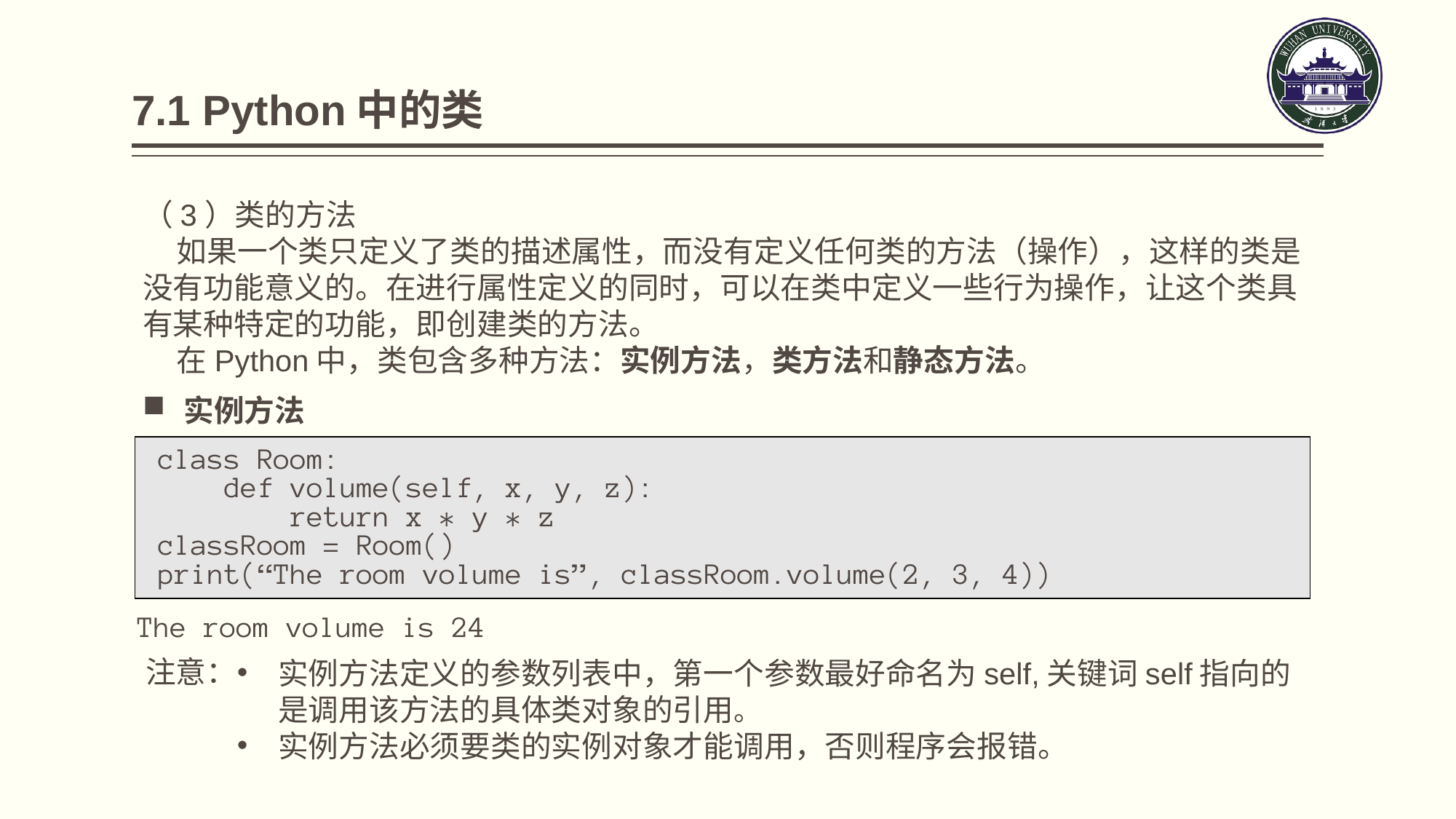

# 7.1 Python中的类
（3）类的方法
    如果一个类只定义了类的描述属性，而没有定义任何类的方法（操作），这样的类是没有功能意义的。在进行属性定义的同时，可以在类中定义一些行为操作，让这个类具有某种特定的功能，即创建类的方法。
    在Python中，类包含多种方法：实例方法，类方法和静态方法。
实例方法
| class Room: def volume(self, x, y, z): return x \* y \* z classRoom = Room() print(“The room volume is”, classRoom.volume(2, 3, 4)) |
| --- |
The room volume is 24
注意：
实例方法定义的参数列表中，第一个参数最好命名为self,关键词self指向的是调用该方法的具体类对象的引用。
实例方法必须要类的实例对象才能调用，否则程序会报错。